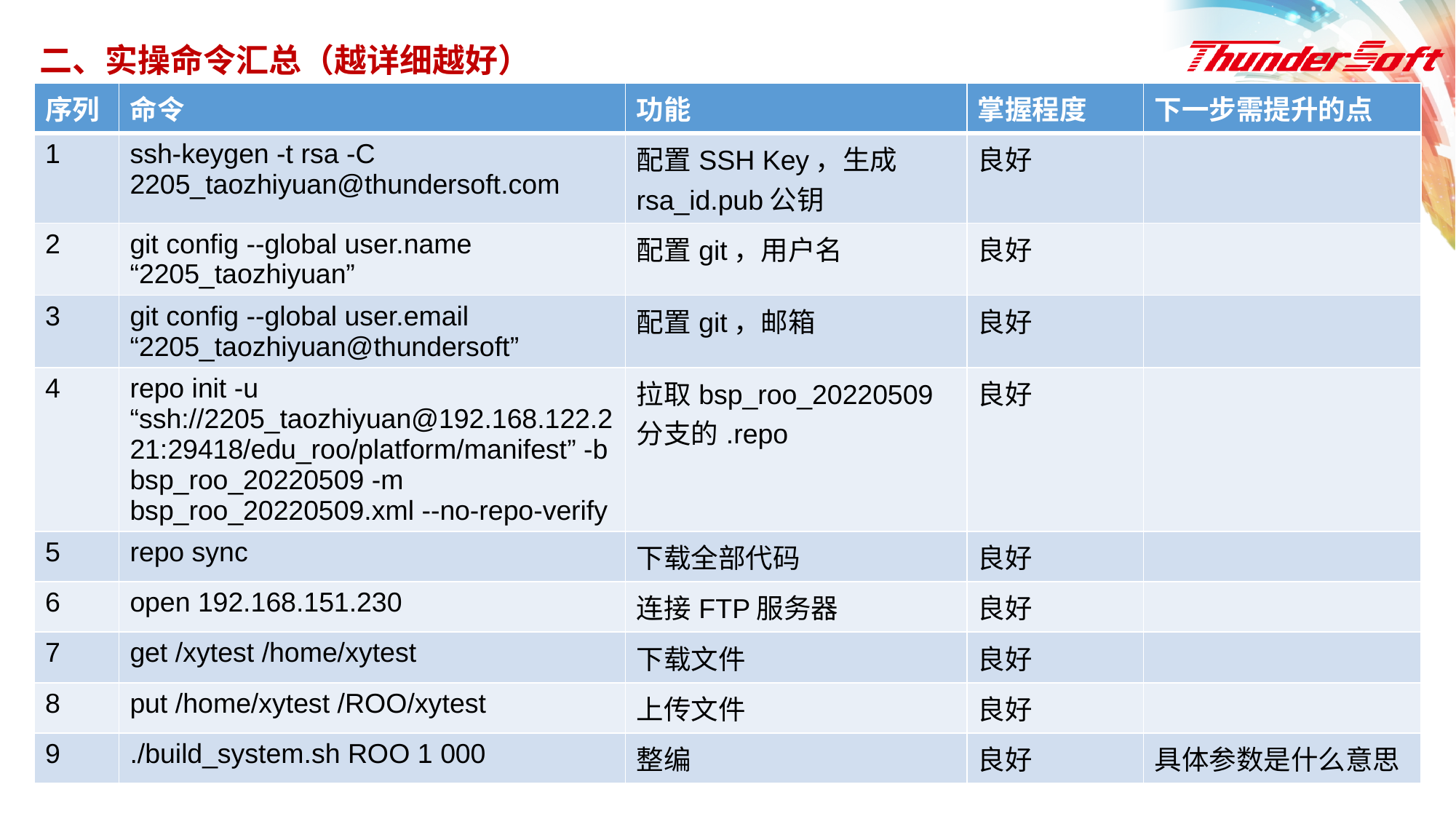

# 二、实操命令汇总（越详细越好）
| 序列 | 命令 | 功能 | 掌握程度 | 下一步需提升的点 |
| --- | --- | --- | --- | --- |
| 1 | ssh-keygen -t rsa -C 2205\_taozhiyuan@thundersoft.com | 配置SSH Key，生成rsa\_id.pub公钥 | 良好 |  |
| 2 | git config --global user.name “2205\_taozhiyuan” | 配置git，用户名 | 良好 |  |
| 3 | git config --global user.email “2205\_taozhiyuan@thundersoft” | 配置git，邮箱 | 良好 |  |
| 4 | repo init -u “ssh://2205\_taozhiyuan@192.168.122.221:29418/edu\_roo/platform/manifest” -b bsp\_roo\_20220509 -m bsp\_roo\_20220509.xml --no-repo-verify | 拉取bsp\_roo\_20220509分支的.repo | 良好 |  |
| 5 | repo sync | 下载全部代码 | 良好 |  |
| 6 | open 192.168.151.230 | 连接FTP服务器 | 良好 |  |
| 7 | get /xytest /home/xytest | 下载文件 | 良好 |  |
| 8 | put /home/xytest /ROO/xytest | 上传文件 | 良好 |  |
| 9 | ./build\_system.sh ROO 1 000 | 整编 | 良好 | 具体参数是什么意思 |